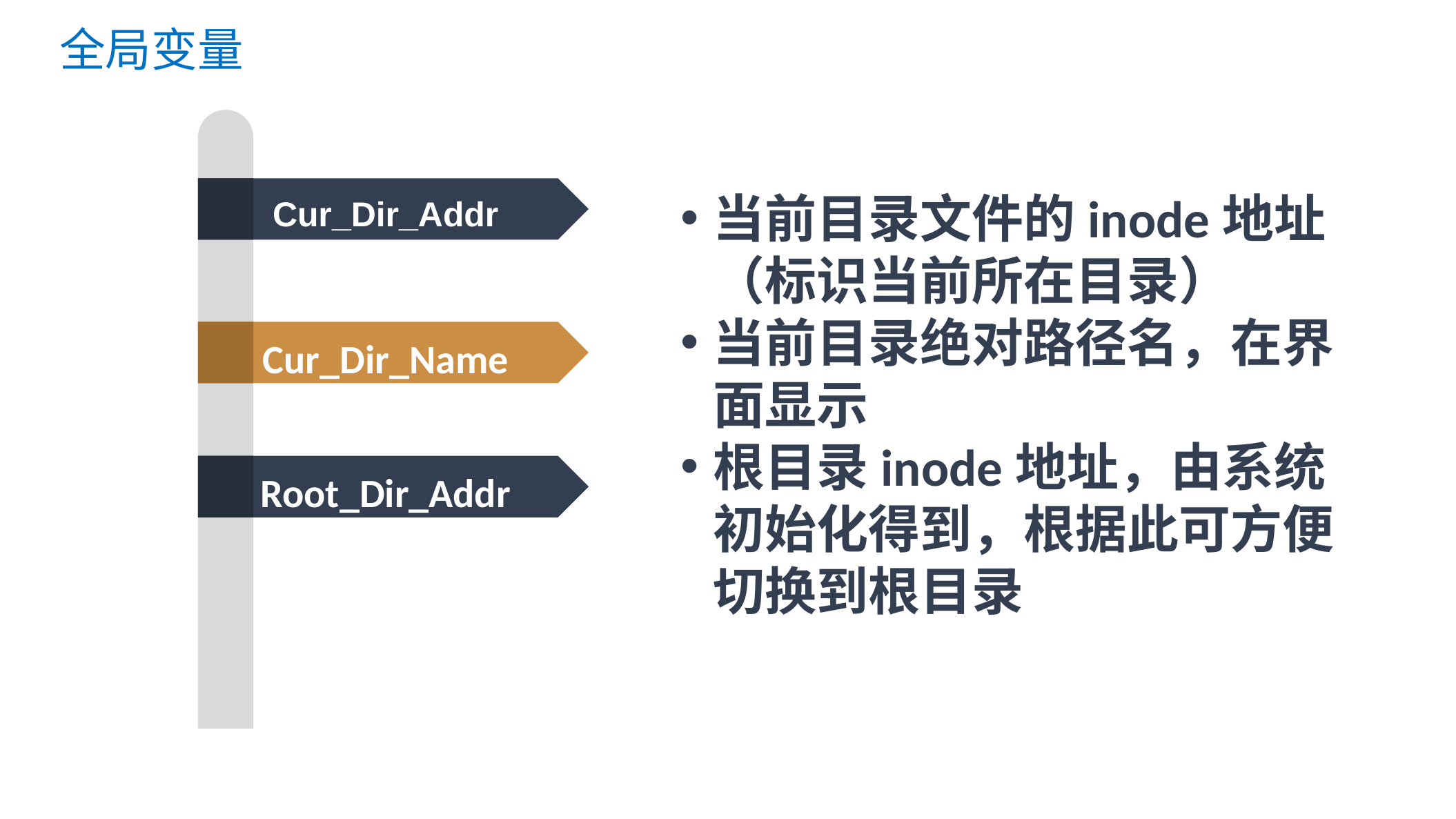

全局变量

Cur_Dir_Addr
当前目录文件的inode地址（标识当前所在目录）
当前目录绝对路径名，在界面显示
根目录inode地址，由系统初始化得到，根据此可方便切换到根目录
Cur_Dir_Name

Root_Dir_Addr